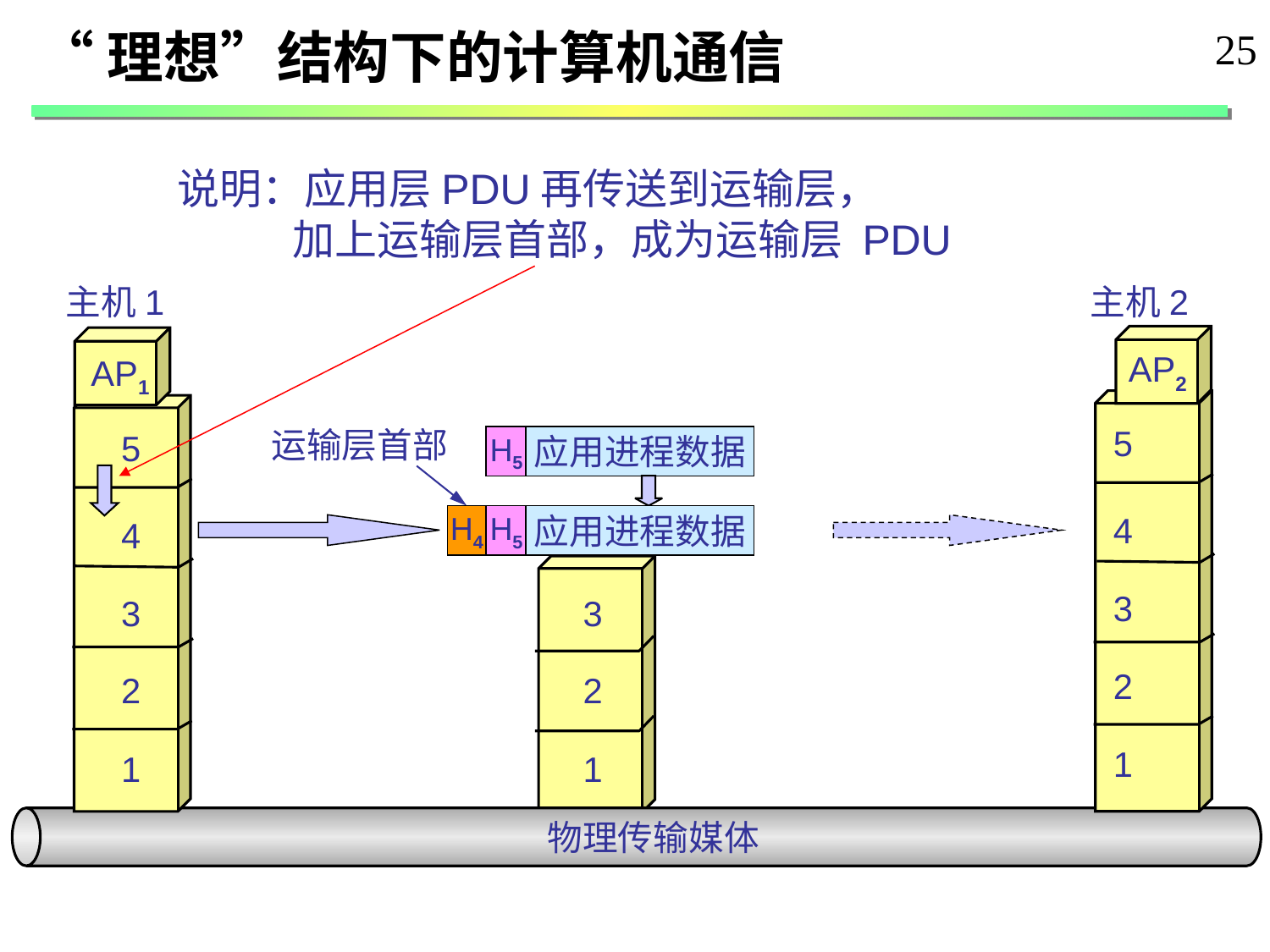

“理想”结构下的计算机通信
 25

说明：应用层PDU再传送到运输层，
           加上运输层首部，成为运输层 PDU

主机 1
主机 2

AP2

5

4

3

2

1

AP1

运输层首部
5
H5
应用进程数据

H4
H5
应用进程数据
4

3
3

2
2

1
1
物理传输媒体